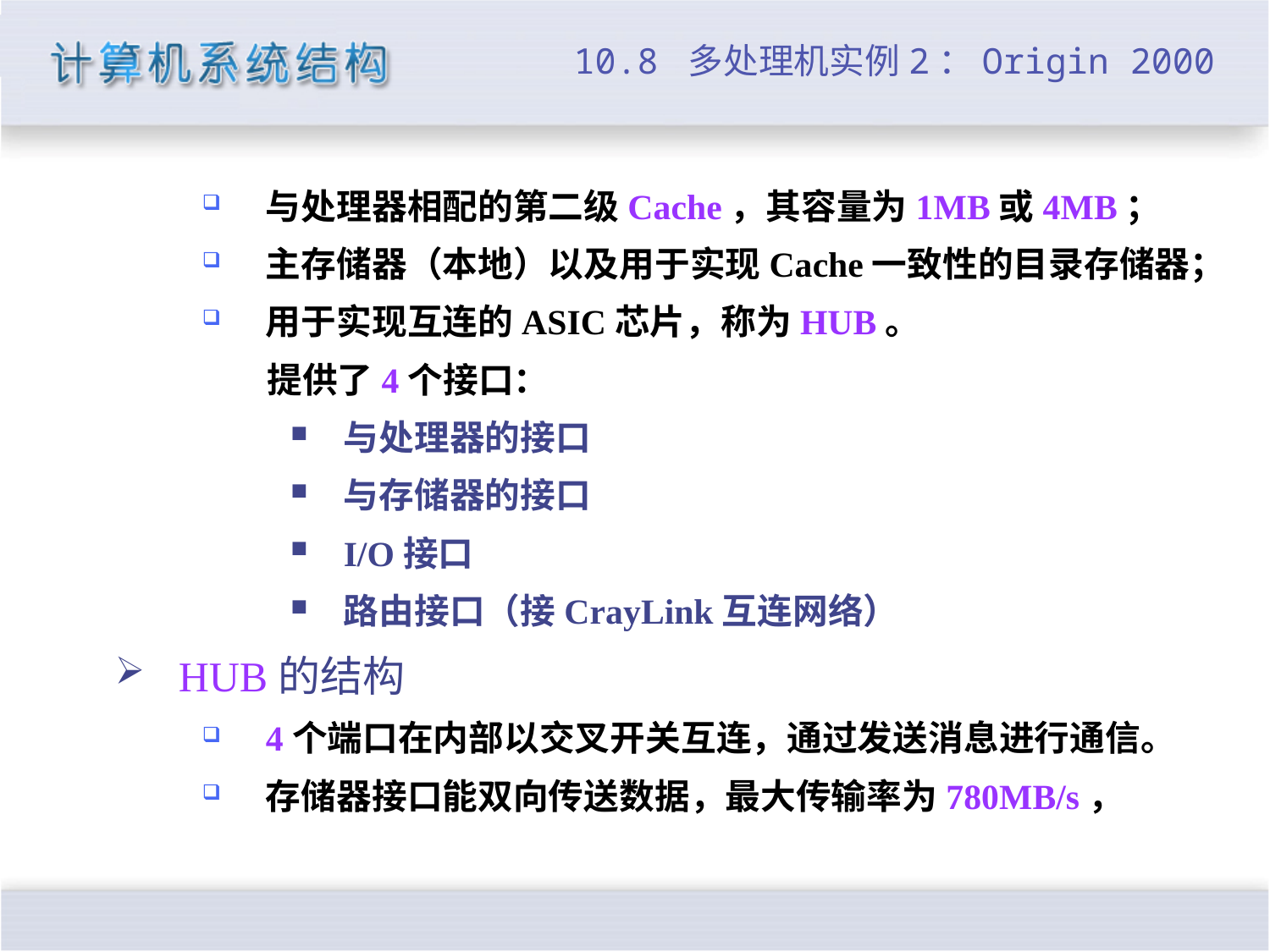

# 10.8 多处理机实例2：Origin 2000
与处理器相配的第二级Cache，其容量为1MB或4MB；
主存储器（本地）以及用于实现Cache一致性的目录存储器；
用于实现互连的ASIC芯片，称为HUB。
       提供了4个接口：
与处理器的接口
与存储器的接口
I/O接口
路由接口（接CrayLink互连网络）
HUB的结构
4个端口在内部以交叉开关互连，通过发送消息进行通信。
存储器接口能双向传送数据，最大传输率为780MB/s，